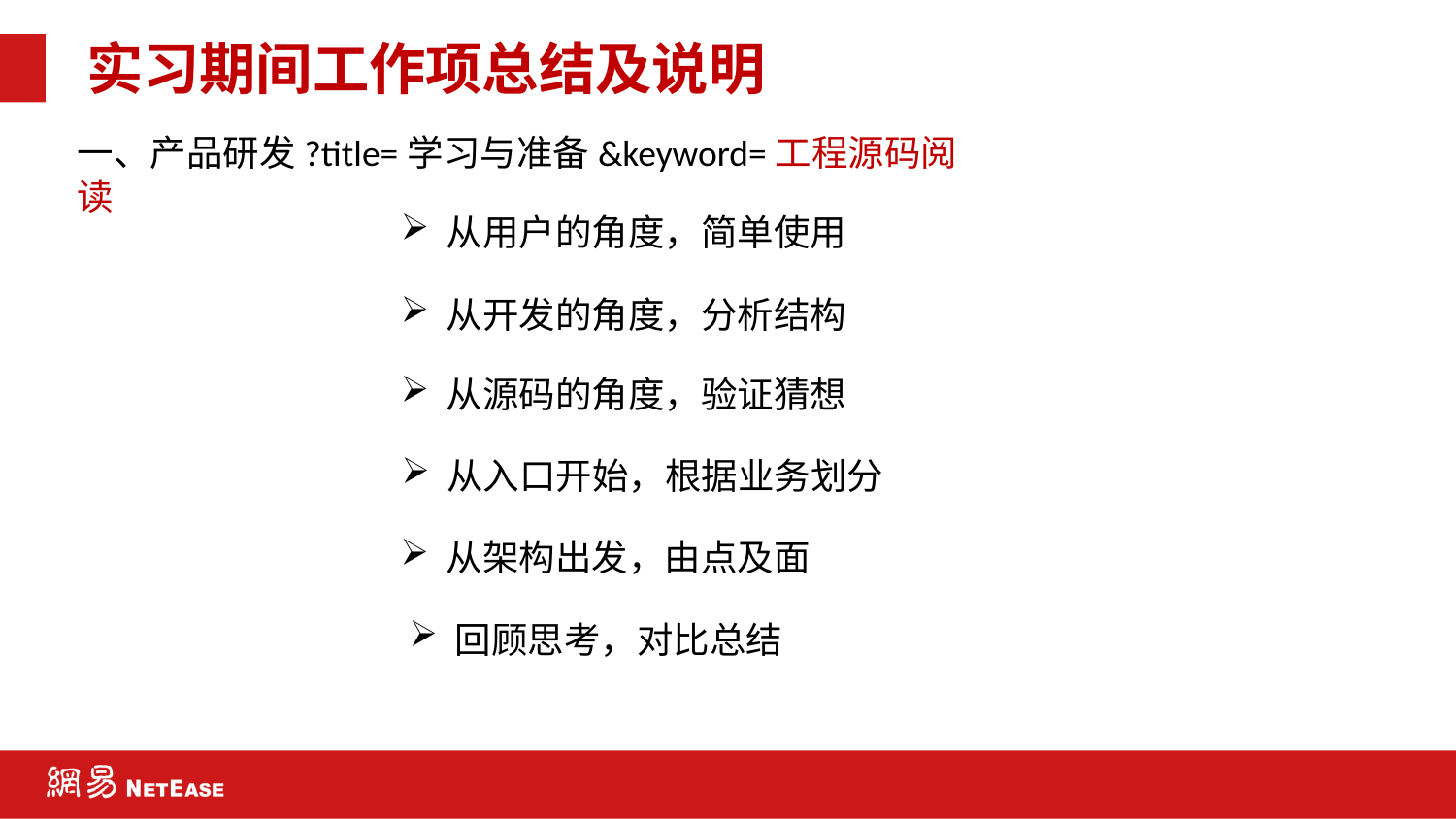

# 实习期间工作项总结及说明
一、产品研发?title=学习与准备&keyword=工程源码阅读
从用户的角度，简单使用
从开发的角度，分析结构
从源码的角度，验证猜想
从入口开始，根据业务划分
从架构出发，由点及面
回顾思考，对比总结